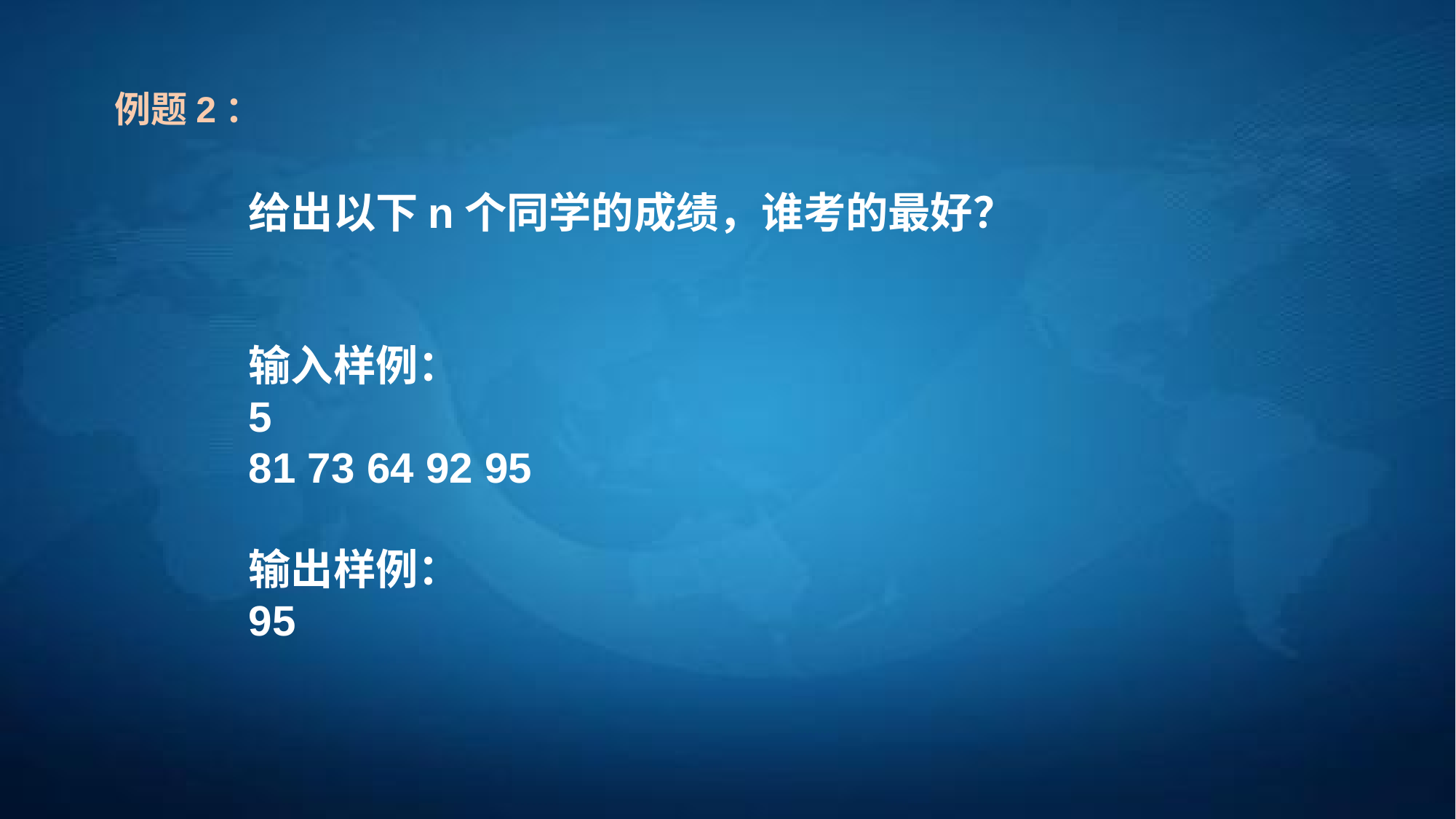

例题2：
给出以下n个同学的成绩，谁考的最好？

输入样例：
5
81 73 64 92 95

输出样例：
95